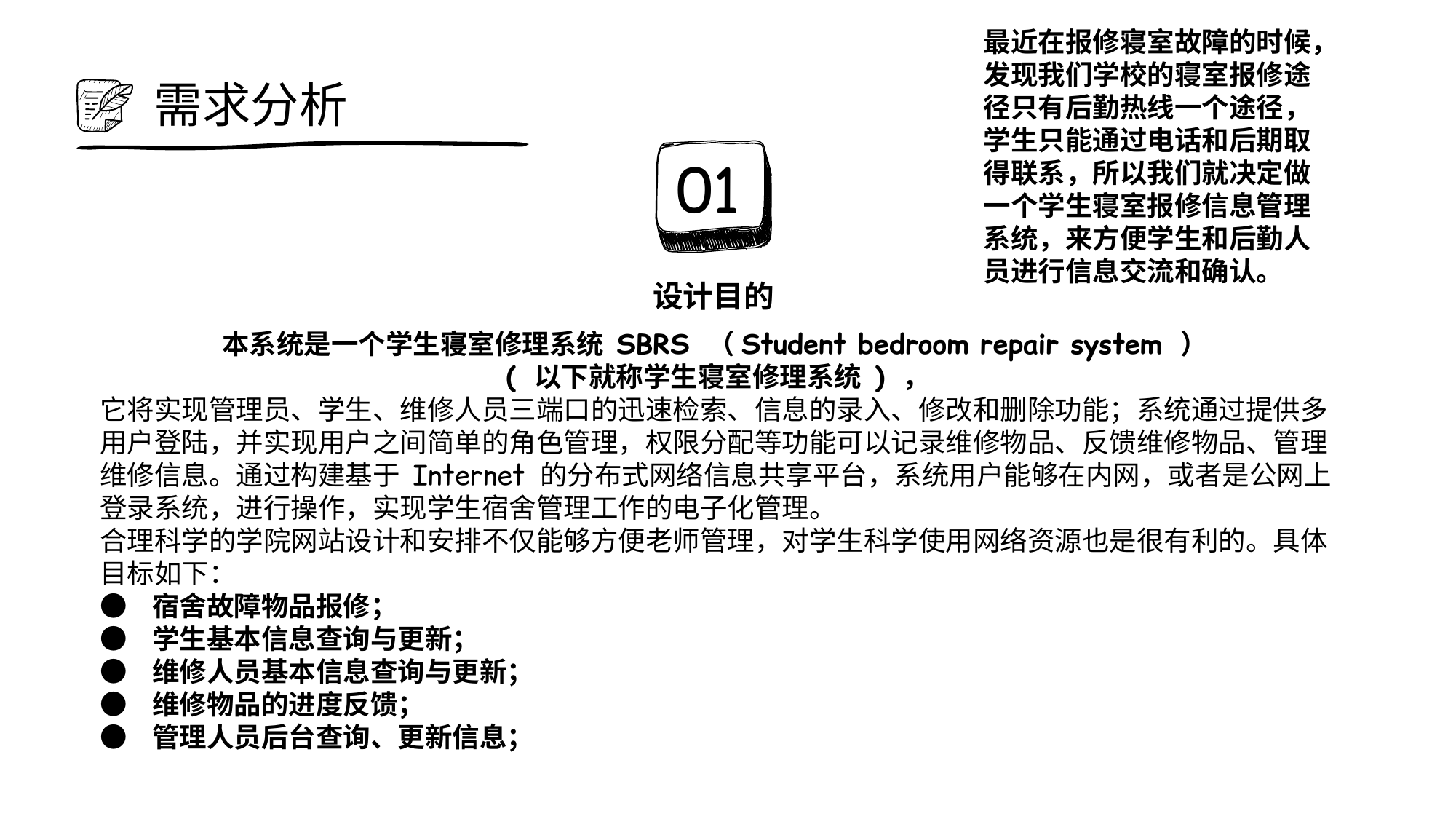

最近在报修寝室故障的时候，发现我们学校的寝室报修途径只有后勤热线一个途径，学生只能通过电话和后期取得联系，所以我们就决定做一个学生寝室报修信息管理系统，来方便学生和后勤人员进行信息交流和确认。
需求分析

01

设计目的
本系统是一个学生寝室修理系统 SBRS （Student bedroom repair system ）
( 以下就称学生寝室修理系统 ) ，
它将实现管理员、学生、维修人员三端口的迅速检索、信息的录入、修改和删除功能；系统通过提供多用户登陆，并实现用户之间简单的角色管理，权限分配等功能可以记录维修物品、反馈维修物品、管理维修信息。通过构建基于 Internet 的分布式网络信息共享平台，系统用户能够在内网，或者是公网上登录系统，进行操作，实现学生宿舍管理工作的电子化管理。
合理科学的学院网站设计和安排不仅能够方便老师管理，对学生科学使用网络资源也是很有利的。具体目标如下：
●   宿舍故障物品报修；
●   学生基本信息查询与更新；
●   维修人员基本信息查询与更新；
●   维修物品的进度反馈；
●   管理人员后台查询、更新信息；